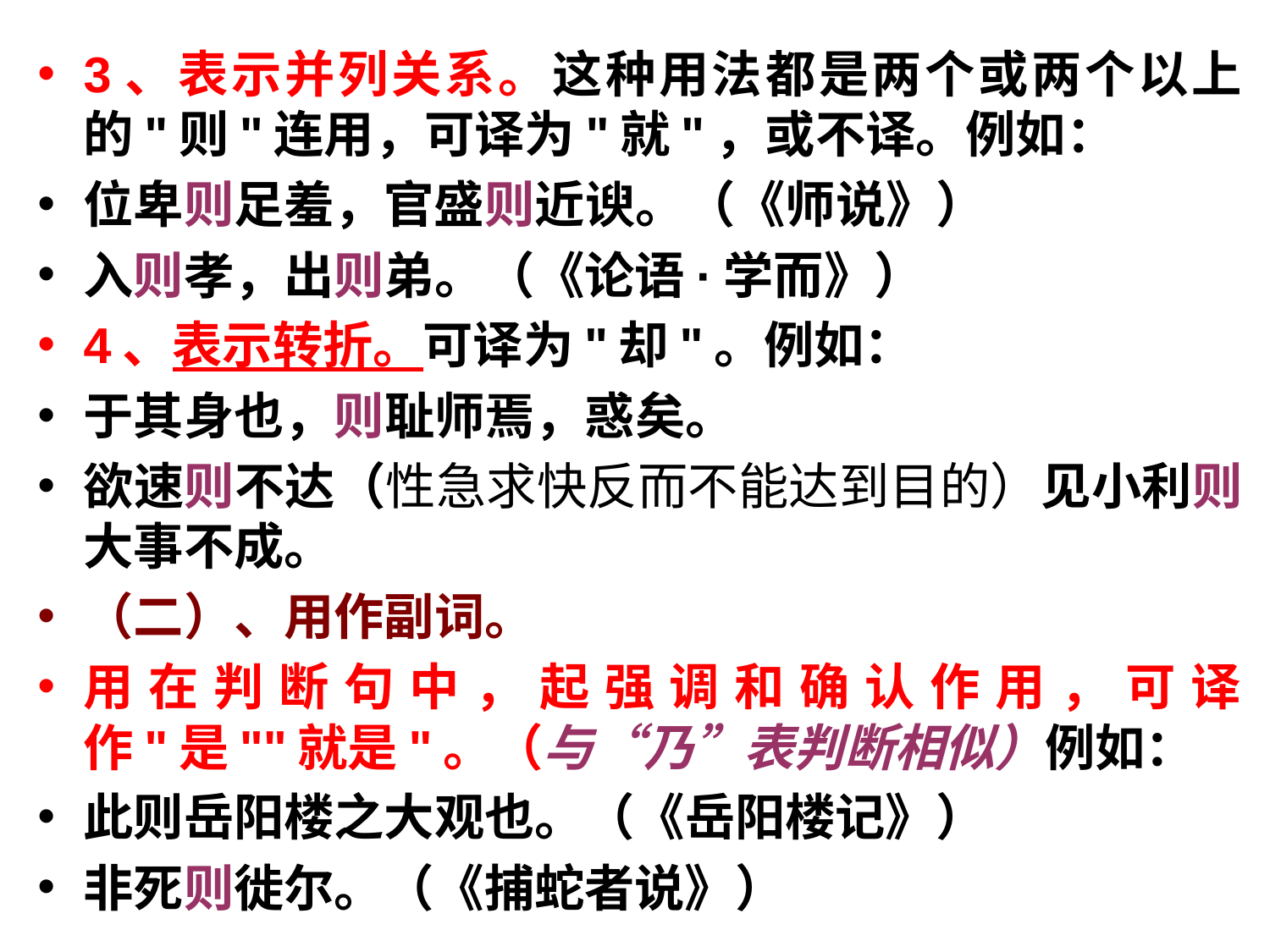

3、表示并列关系。这种用法都是两个或两个以上的"则"连用，可译为"就"，或不译。例如：
位卑则足羞，官盛则近谀。（《师说》）
入则孝，出则弟。（《论语·学而》）
4、表示转折。可译为"却"。例如：
于其身也，则耻师焉，惑矣。
欲速则不达（性急求快反而不能达到目的）见小利则大事不成。
（二）、用作副词。
用在判断句中，起强调和确认作用，可译作"是""就是"。（与“乃”表判断相似）例如：
此则岳阳楼之大观也。（《岳阳楼记》）
非死则徙尔。（《捕蛇者说》）